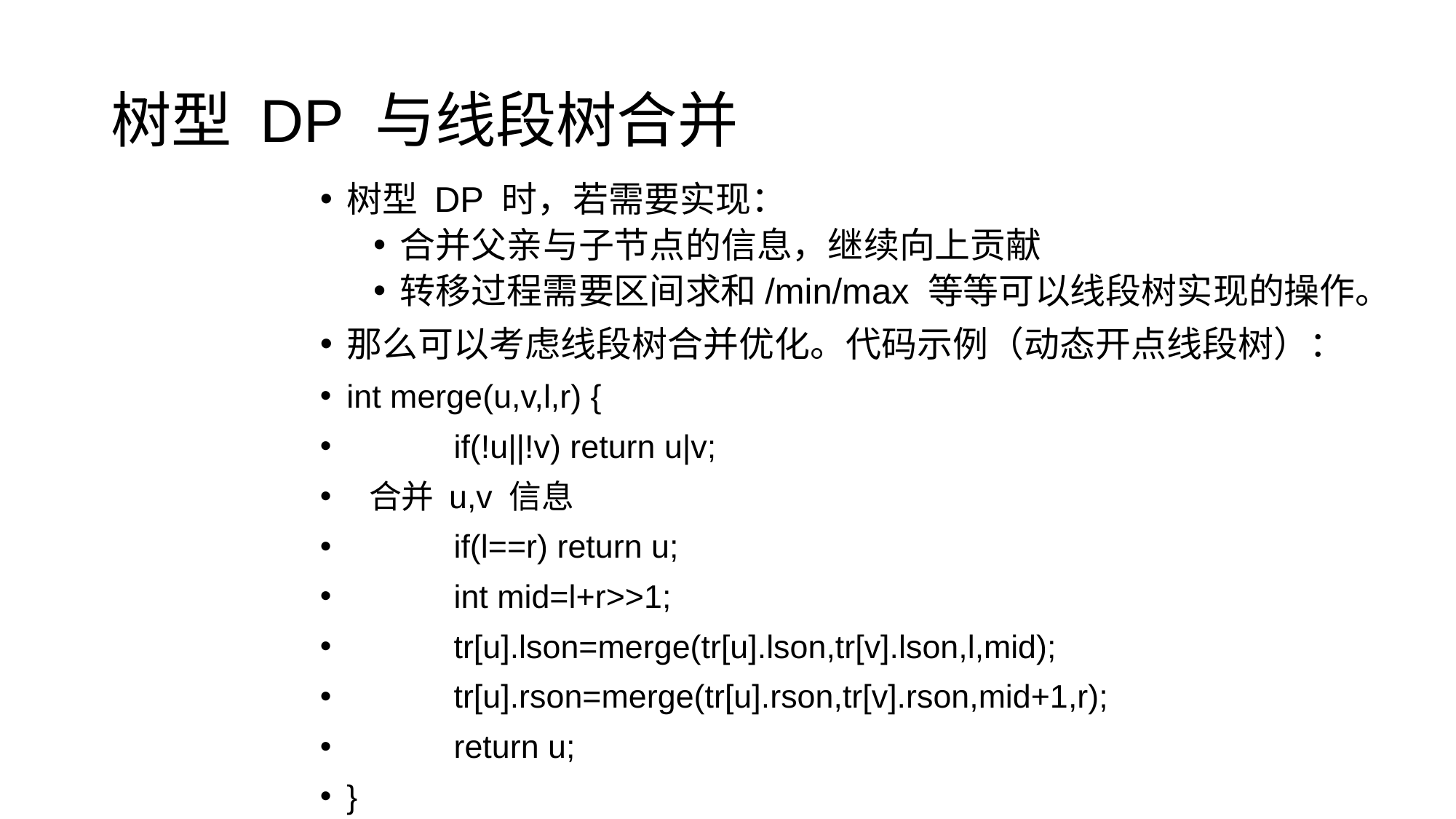

# 树型 DP 与线段树合并
树型 DP 时，若需要实现：
合并父亲与子节点的信息，继续向上贡献
转移过程需要区间求和/min/max 等等可以线段树实现的操作。
那么可以考虑线段树合并优化。代码示例（动态开点线段树）：
int merge(u,v,l,r) {
	if(!u||!v) return u|v;
  合并 u,v 信息
	if(l==r) return u;
	int mid=l+r>>1;
	tr[u].lson=merge(tr[u].lson,tr[v].lson,l,mid);
	tr[u].rson=merge(tr[u].rson,tr[v].rson,mid+1,r);
	return u;
}